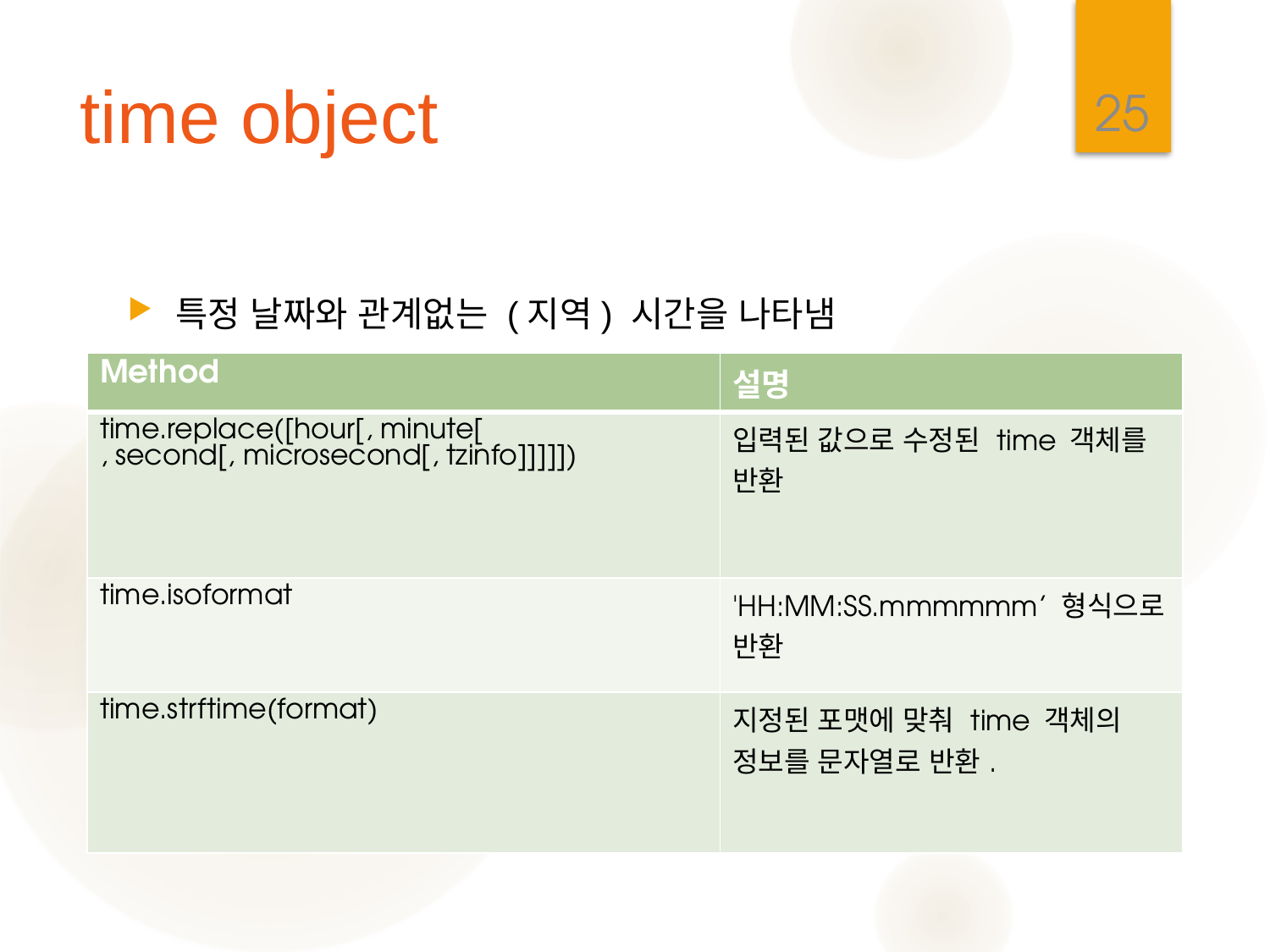

25
# time object
특정 날짜와 관계없는 (지역) 시간을 나타냄
| Method | 설명 |
| --- | --- |
| time.replace([hour[, minute[ , second[, microsecond[, tzinfo]]]]]) | 입력된 값으로 수정된 time 객체를 반환 |
| time.isoformat | 'HH:MM:SS.mmmmmm’ 형식으로 반환 |
| time.strftime(format) | 지정된 포맷에 맞춰 time 객체의 정보를 문자열로 반환. |